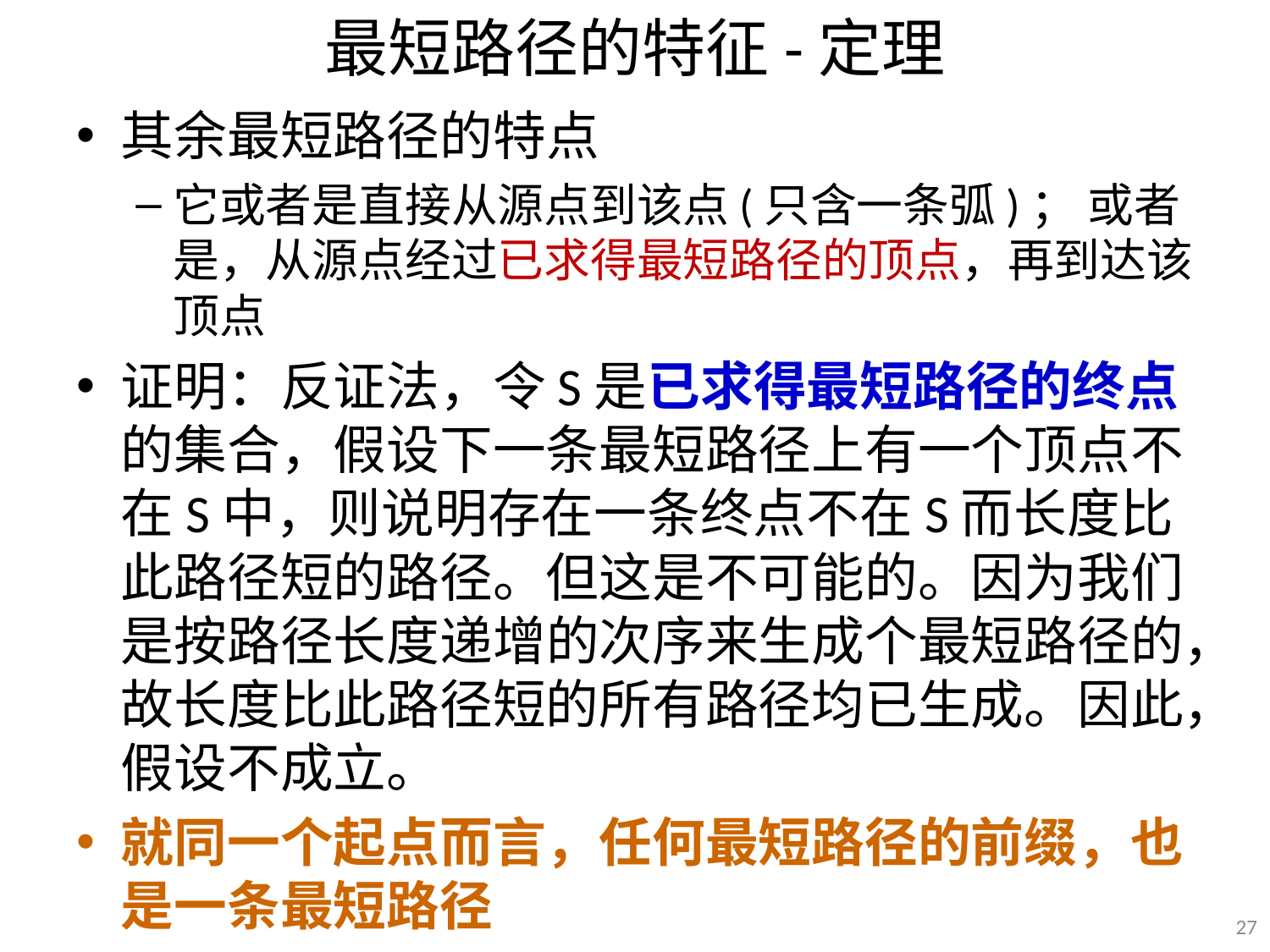

# 最短路径的特征-定理
其余最短路径的特点
它或者是直接从源点到该点(只含一条弧)； 或者是，从源点经过已求得最短路径的顶点，再到达该顶点
证明：反证法，令S是已求得最短路径的终点的集合，假设下一条最短路径上有一个顶点不在S中，则说明存在一条终点不在S而长度比此路径短的路径。但这是不可能的。因为我们是按路径长度递增的次序来生成个最短路径的，故长度比此路径短的所有路径均已生成。因此，假设不成立。
就同一个起点而言，任何最短路径的前缀，也是一条最短路径

27